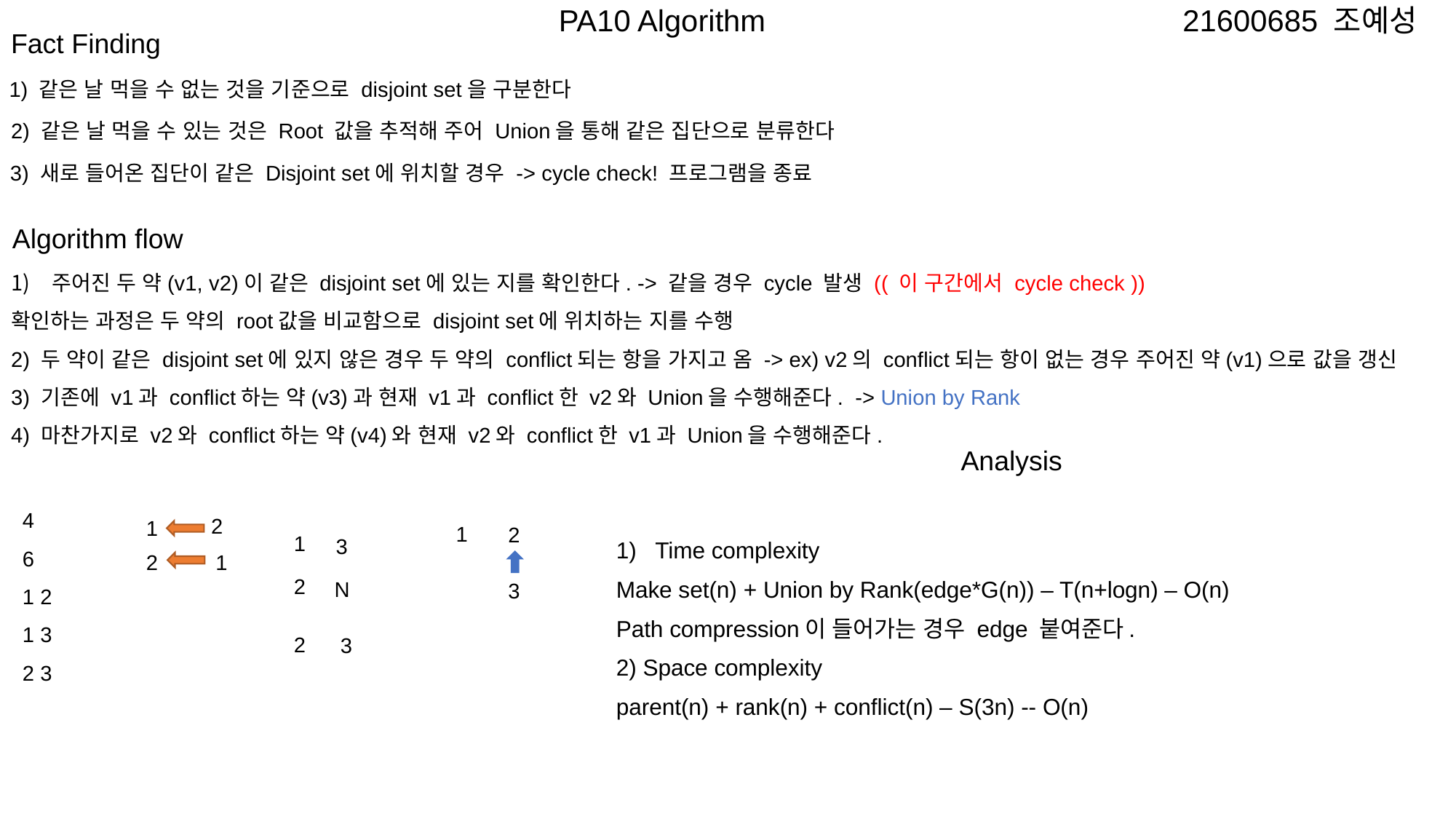

PA10 Algorithm
21600685 조예성
Fact Finding
1) 같은 날 먹을 수 없는 것을 기준으로 disjoint set을 구분한다
2) 같은 날 먹을 수 있는 것은 Root 값을 추적해 주어 Union을 통해 같은 집단으로 분류한다
3) 새로 들어온 집단이 같은 Disjoint set에 위치할 경우 -> cycle check! 프로그램을 종료
Algorithm flow
주어진 두 약(v1, v2)이 같은 disjoint set에 있는 지를 확인한다. -> 같을 경우 cycle 발생 (( 이 구간에서 cycle check ))
확인하는 과정은 두 약의 root값을 비교함으로 disjoint set에 위치하는 지를 수행
2) 두 약이 같은 disjoint set에 있지 않은 경우 두 약의 conflict되는 항을 가지고 옴 -> ex) v2의 conflict되는 항이 없는 경우 주어진 약(v1)으로 값을 갱신
3) 기존에 v1과 conflict하는 약(v3)과 현재 v1과 conflict한 v2와 Union을 수행해준다.  -> Union by Rank
4) 마찬가지로 v2와 conflict하는 약(v4)와 현재 v2와 conflict한 v1과 Union을 수행해준다.
Analysis
4
6
1 2
1 3
2 3

2
1
1
2
1
3
Time complexity
Make set(n) + Union by Rank(edge*G(n)) – T(n+logn) – O(n)
Path compression이 들어가는 경우 edge 붙여준다.
2) Space complexity
parent(n) + rank(n) + conflict(n) – S(3n) -- O(n)

2
1

2
N
3
2
3